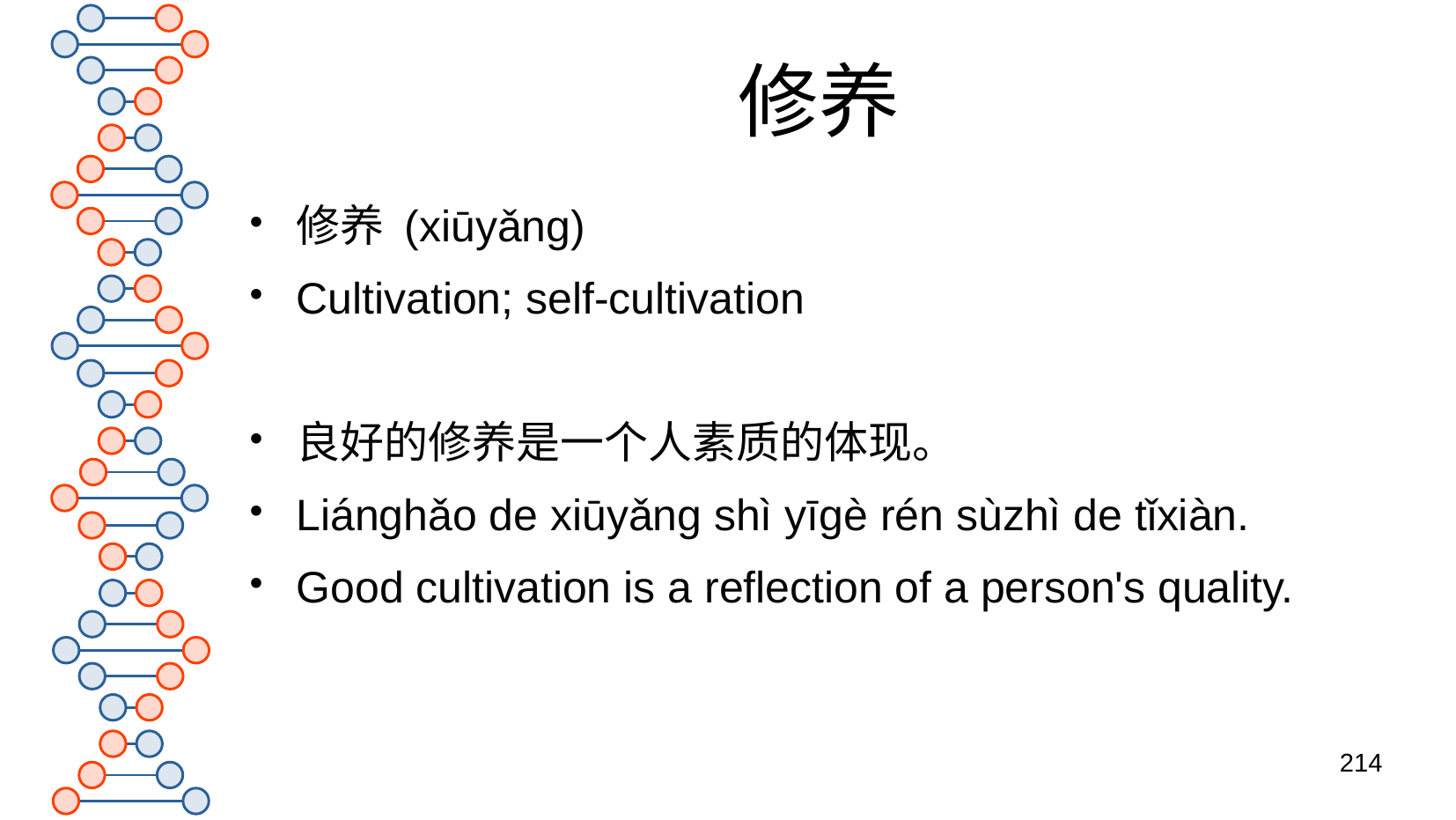

# 修养
修养 (xiūyǎng)
Cultivation; self-cultivation

良好的修养是一个人素质的体现。
Liánghǎo de xiūyǎng shì yīgè rén sùzhì de tǐxiàn.
Good cultivation is a reflection of a person's quality.

214